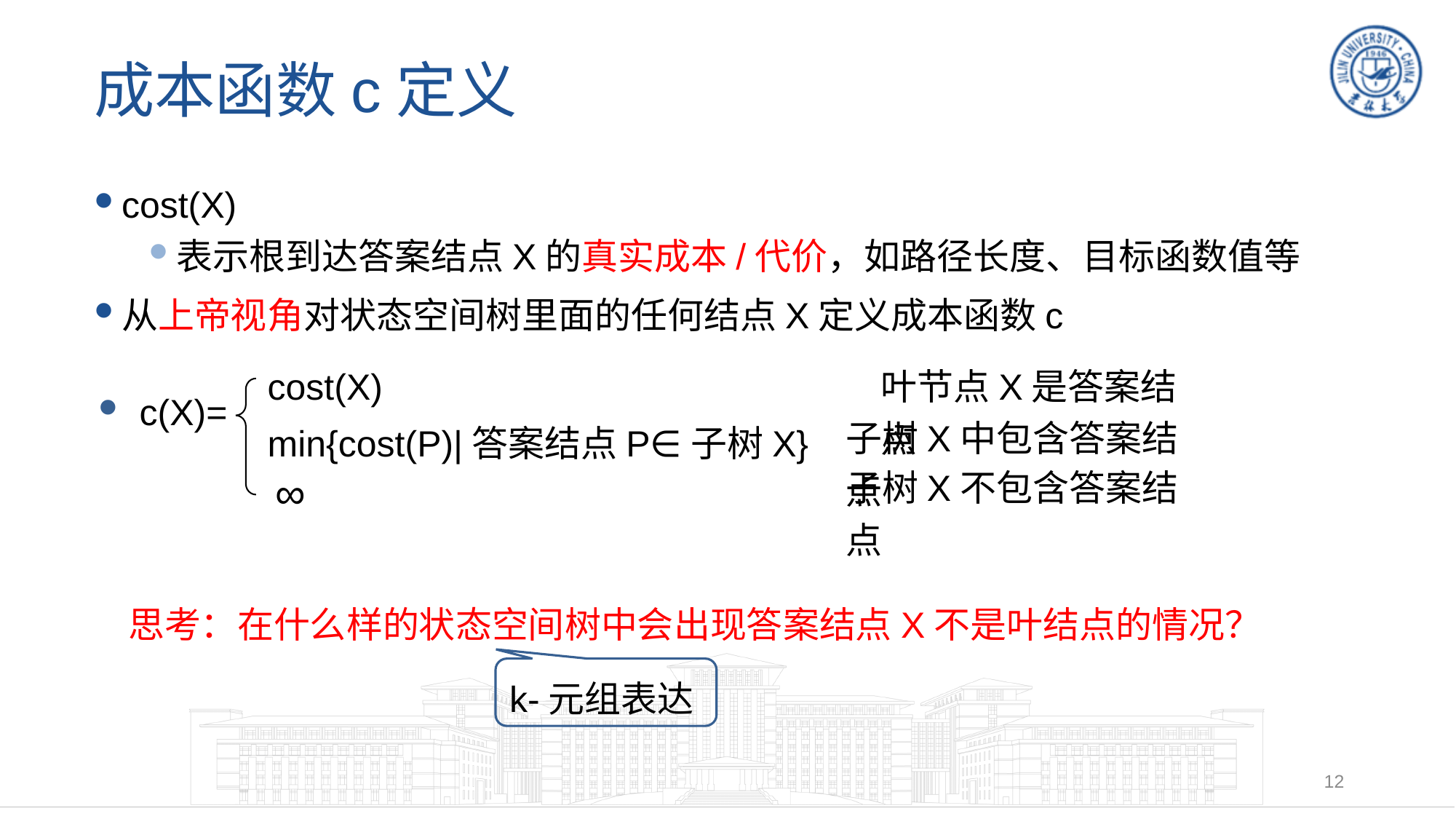

# 成本函数c定义
cost(X)
表示根到达答案结点X的真实成本/代价，如路径长度、目标函数值等
从上帝视角对状态空间树里面的任何结点X定义成本函数c

叶节点X是答案结点
cost(X)

c(X)=
min{cost(P)|答案结点P∈子树X}
∞
子树X中包含答案结点
子树X不包含答案结点
思考：在什么样的状态空间树中会出现答案结点X不是叶结点的情况？
k-元组表达
12